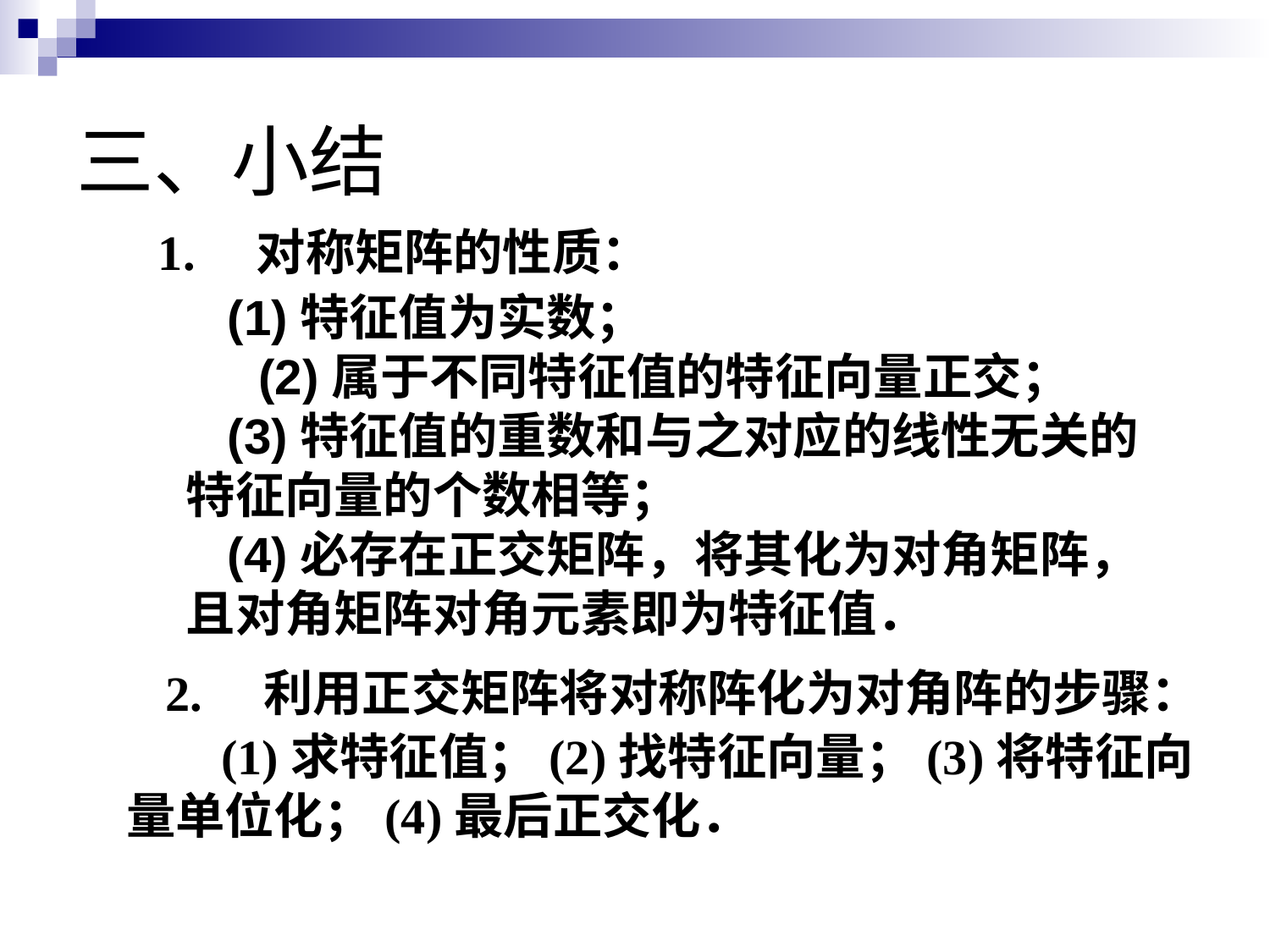

# 三、小结
1.　对称矩阵的性质：
   (1)特征值为实数；
　 (2)属于不同特征值的特征向量正交；
   (3)特征值的重数和与之对应的线性无关的
特征向量的个数相等；
   (4)必存在正交矩阵，将其化为对角矩阵，
且对角矩阵对角元素即为特征值．
2.　利用正交矩阵将对称阵化为对角阵的步骤：
　   (1)求特征值；(2)找特征向量；(3)将特征向
量单位化；(4)最后正交化．